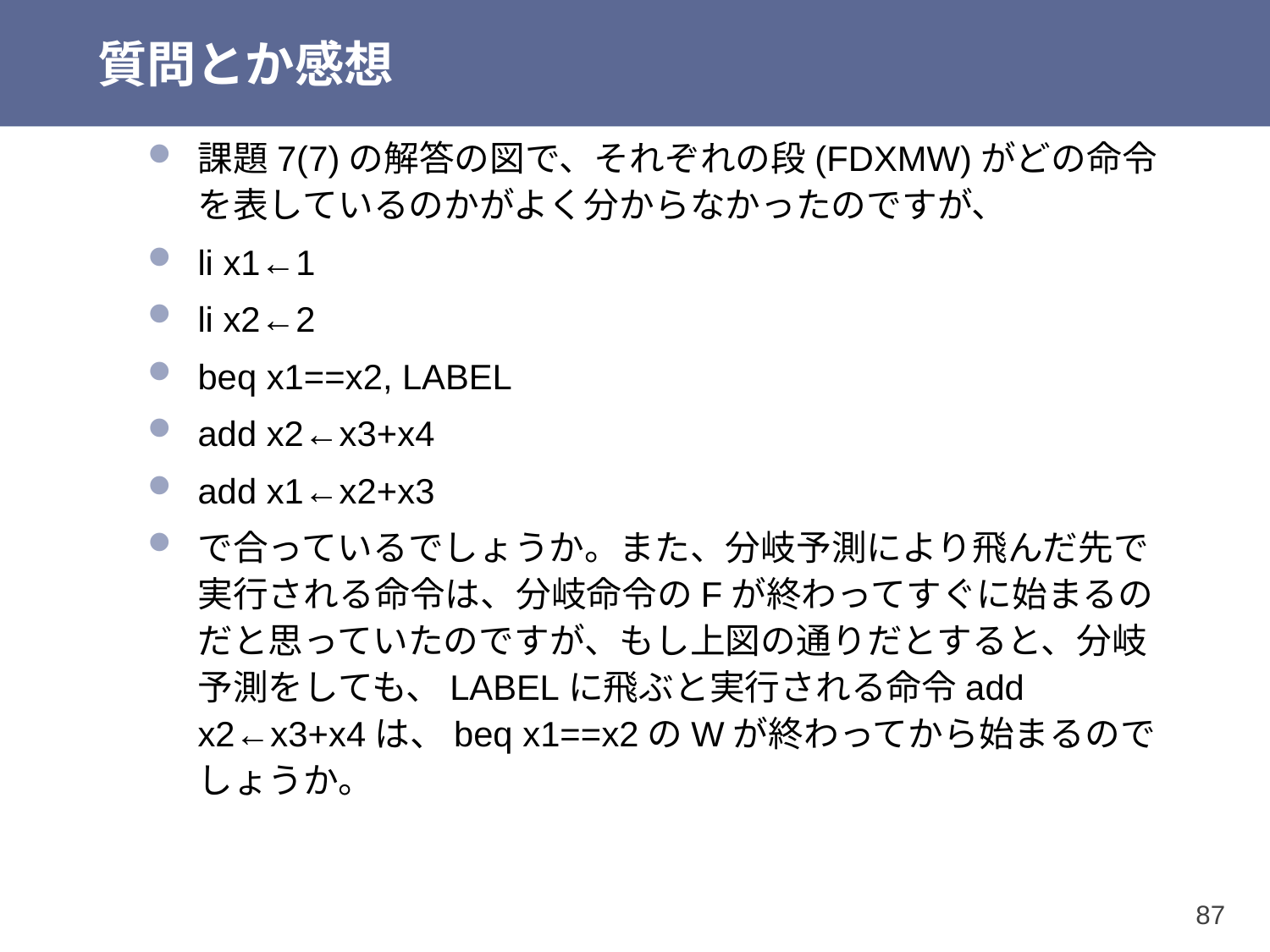

# 質問とか感想
課題7(7)の解答の図で、それぞれの段(FDXMW)がどの命令を表しているのかがよく分からなかったのですが、
li x1←1
li x2←2
beq x1==x2, LABEL
add x2←x3+x4
add x1←x2+x3
で合っているでしょうか。また、分岐予測により飛んだ先で実行される命令は、分岐命令のFが終わってすぐに始まるのだと思っていたのですが、もし上図の通りだとすると、分岐予測をしても、LABELに飛ぶと実行される命令add x2←x3+x4は、beq x1==x2のWが終わってから始まるのでしょうか。